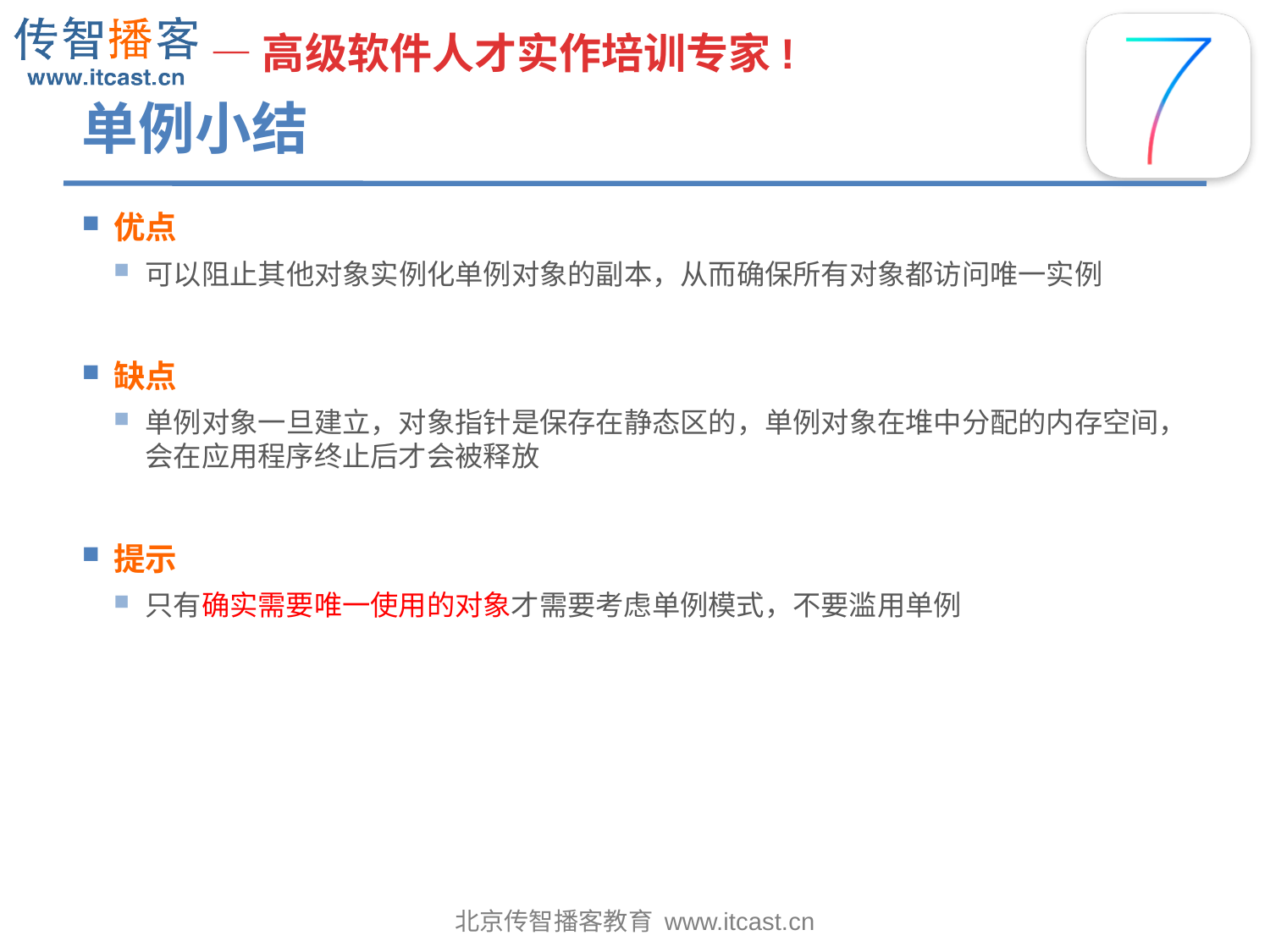

# 单例小结
优点
可以阻止其他对象实例化单例对象的副本，从而确保所有对象都访问唯一实例

缺点
单例对象一旦建立，对象指针是保存在静态区的，单例对象在堆中分配的内存空间，会在应用程序终止后才会被释放

提示
只有确实需要唯一使用的对象才需要考虑单例模式，不要滥用单例